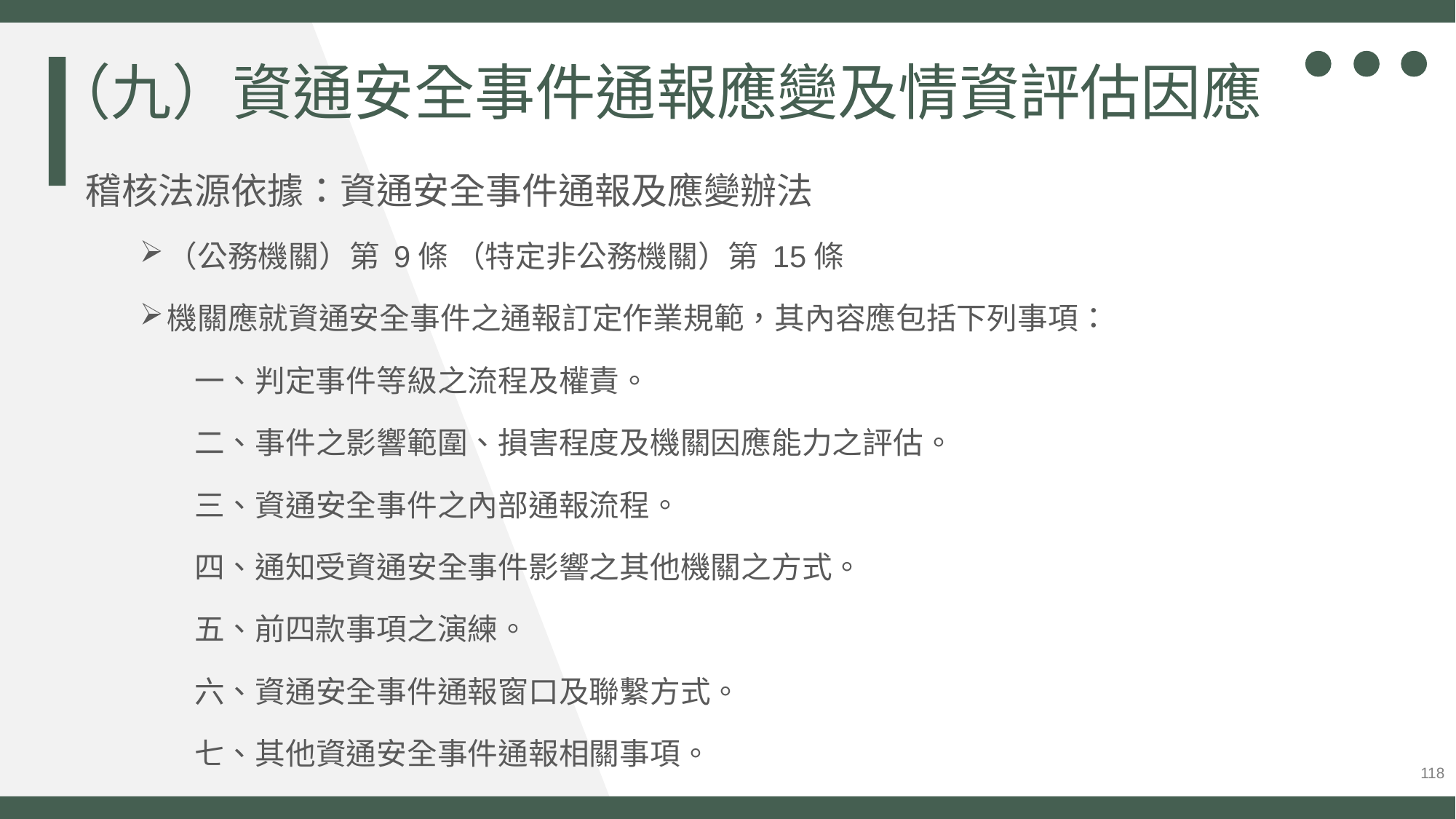

（九）資通安全事件通報應變及情資評估因應
稽核法源依據：資通安全事件通報及應變辦法
（公務機關）第 9條 （特定非公務機關）第 15條
機關應就資通安全事件之通報訂定作業規範，其內容應包括下列事項：
一、判定事件等級之流程及權責。
二、事件之影響範圍、損害程度及機關因應能力之評估。
三、資通安全事件之內部通報流程。
四、通知受資通安全事件影響之其他機關之方式。
五、前四款事項之演練。
六、資通安全事件通報窗口及聯繫方式。
七、其他資通安全事件通報相關事項。
118